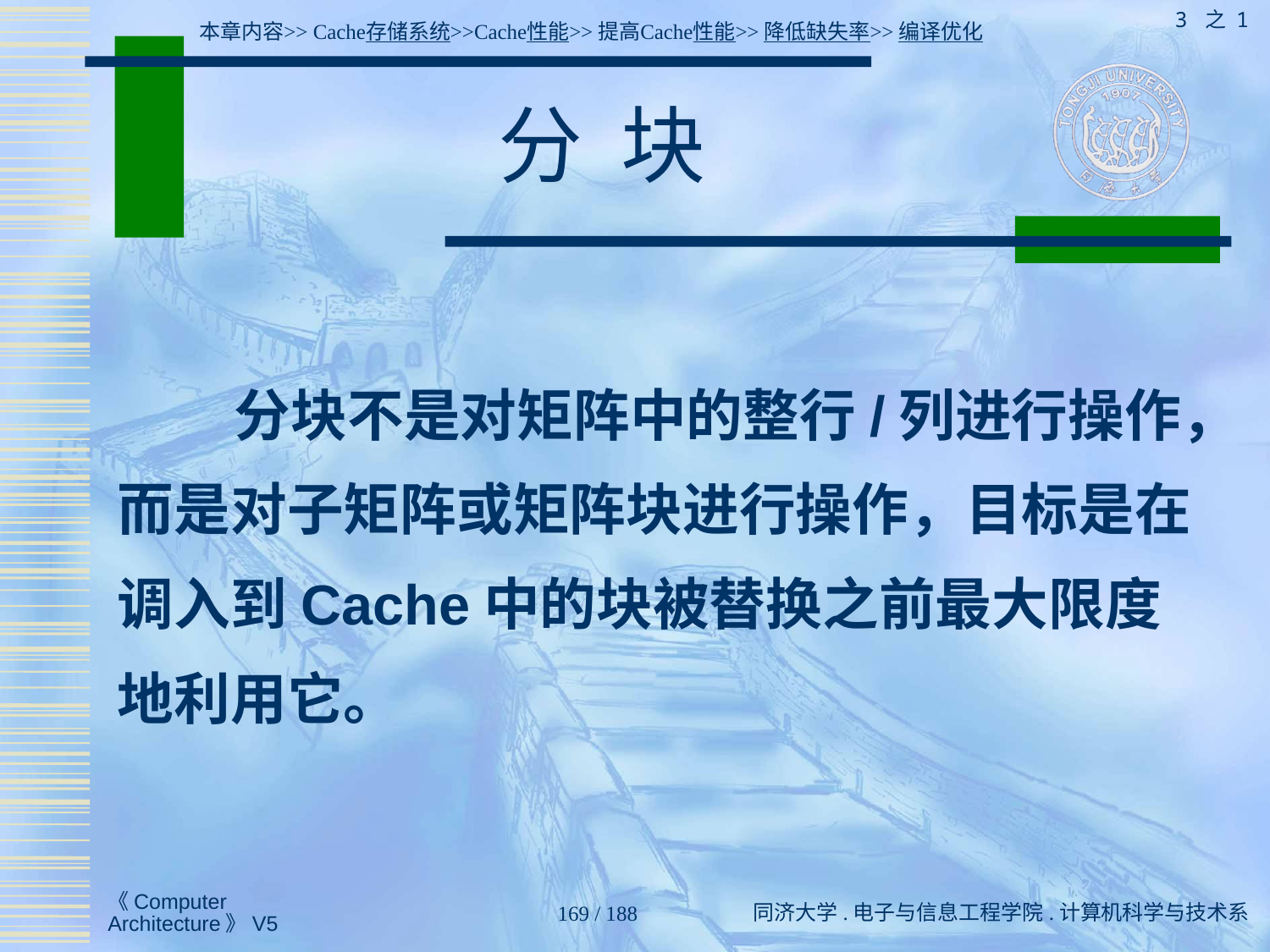

3 之 1
本章内容>> Cache存储系统>>Cache性能>>提高Cache性能>>降低缺失率>>编译优化
# 分  块
        分块不是对矩阵中的整行/列进行操作，而是对子矩阵或矩阵块进行操作，目标是在调入到Cache中的块被替换之前最大限度地利用它。